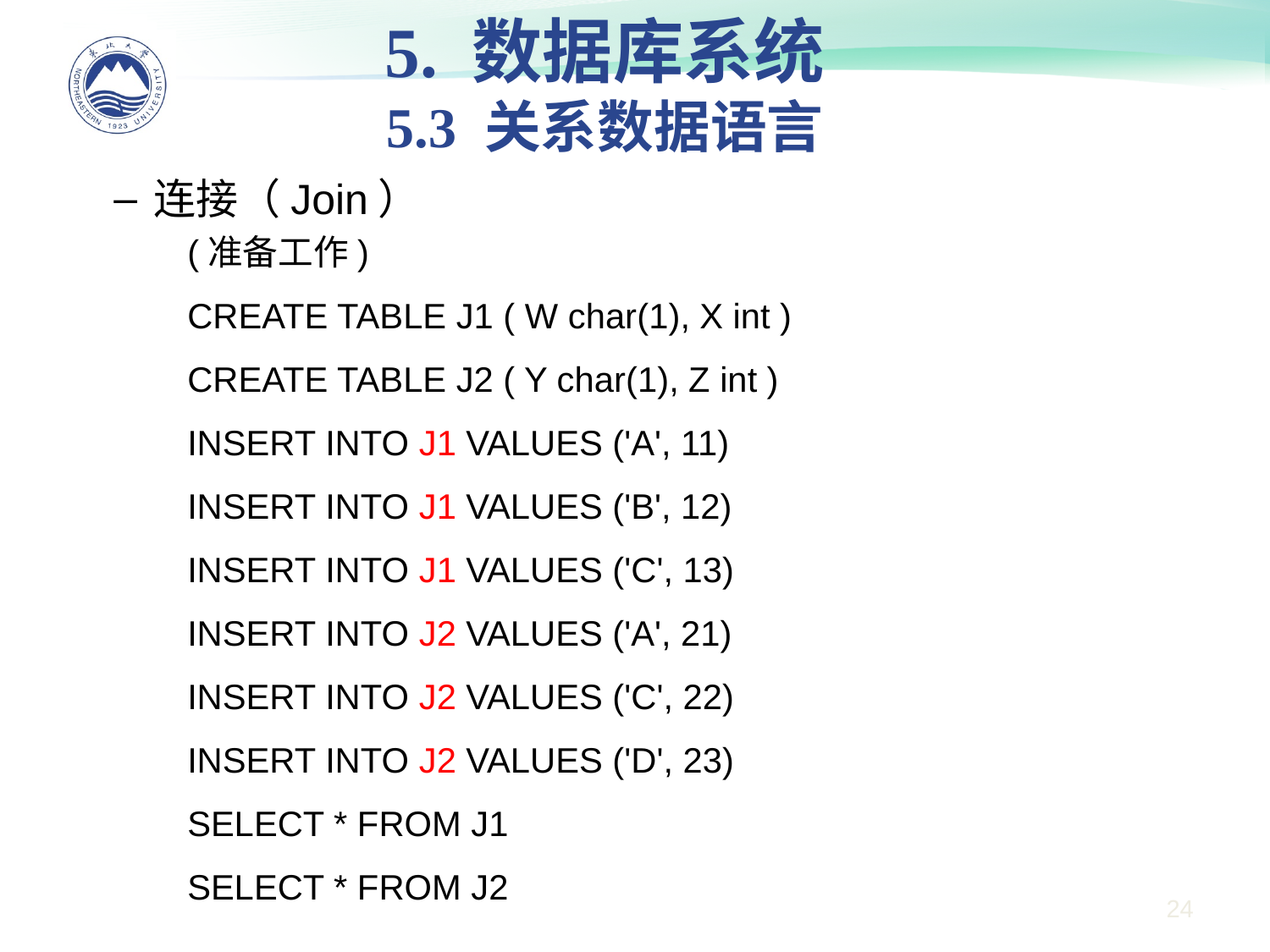

5. 数据库系统
5.3 关系数据语言
#
连接（Join）
(准备工作)
CREATE TABLE J1 ( W char(1), X int )
CREATE TABLE J2 ( Y char(1), Z int )
INSERT INTO J1 VALUES ('A', 11)
INSERT INTO J1 VALUES ('B', 12)
INSERT INTO J1 VALUES ('C', 13)
INSERT INTO J2 VALUES ('A', 21)
INSERT INTO J2 VALUES ('C', 22)
INSERT INTO J2 VALUES ('D', 23)
SELECT * FROM J1
SELECT * FROM J2
24